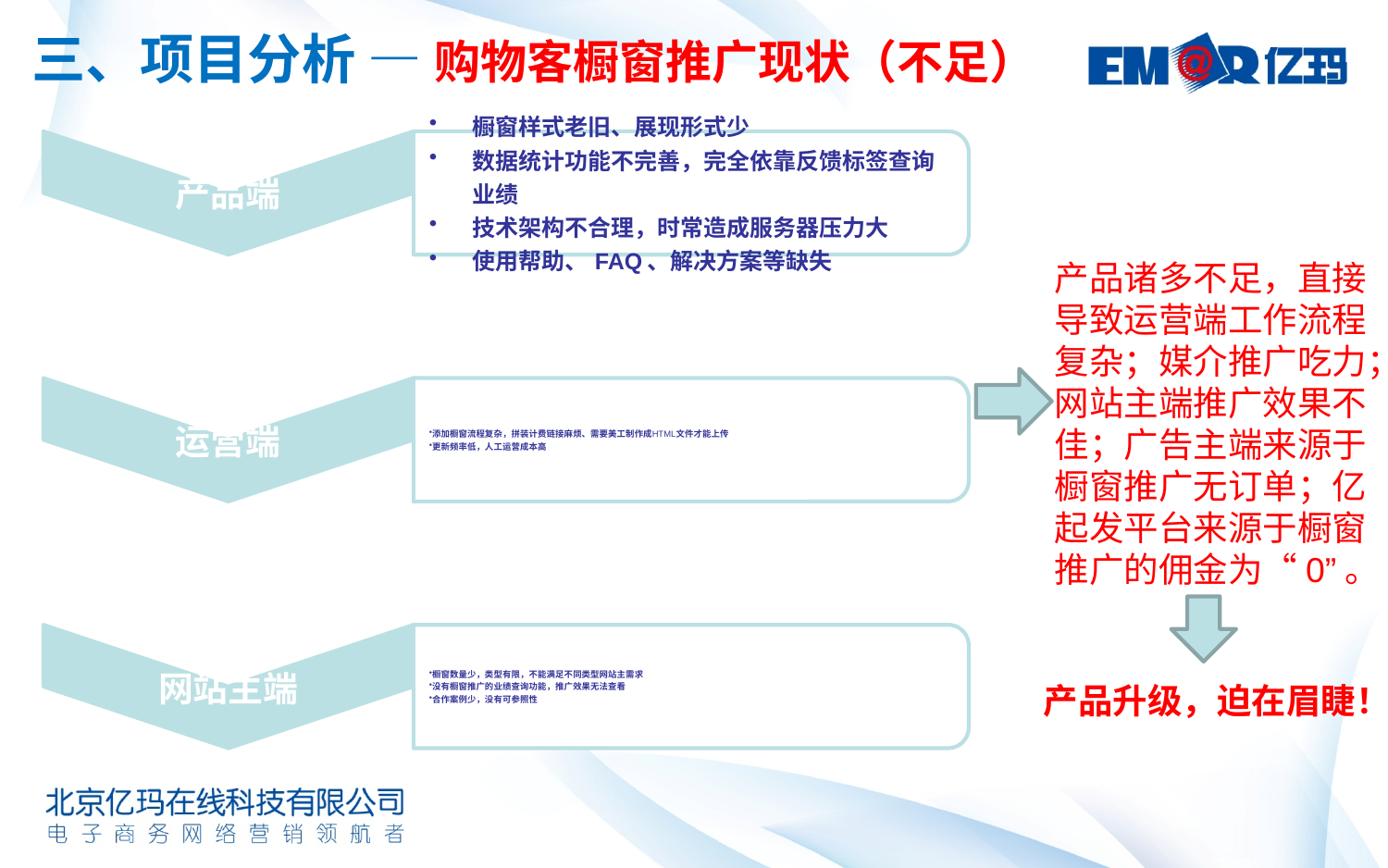

三、项目分析 — 购物客橱窗推广现状（不足）

产品端
橱窗样式老旧、展现形式少
数据统计功能不完善，完全依靠反馈标签查询业绩
运营端
添加橱窗流程复杂，拼装计费链接麻烦、需要美工制作成HTML文件才能上传
更新频率低，人工运营成本高
技术架构不合理，时常造成服务器压力大
使用帮助、FAQ、解决方案等缺失
网站主端
橱窗数量少，类型有限，不能满足不同类型网站主需求
没有橱窗推广的业绩查询功能，推广效果无法查看
合作案例少，没有可参照性
产品诸多不足，直接导致运营端工作流程复杂；媒介推广吃力；网站主端推广效果不佳；广告主端来源于橱窗推广无订单；亿起发平台来源于橱窗推广的佣金为“0”。

产品升级，迫在眉睫！